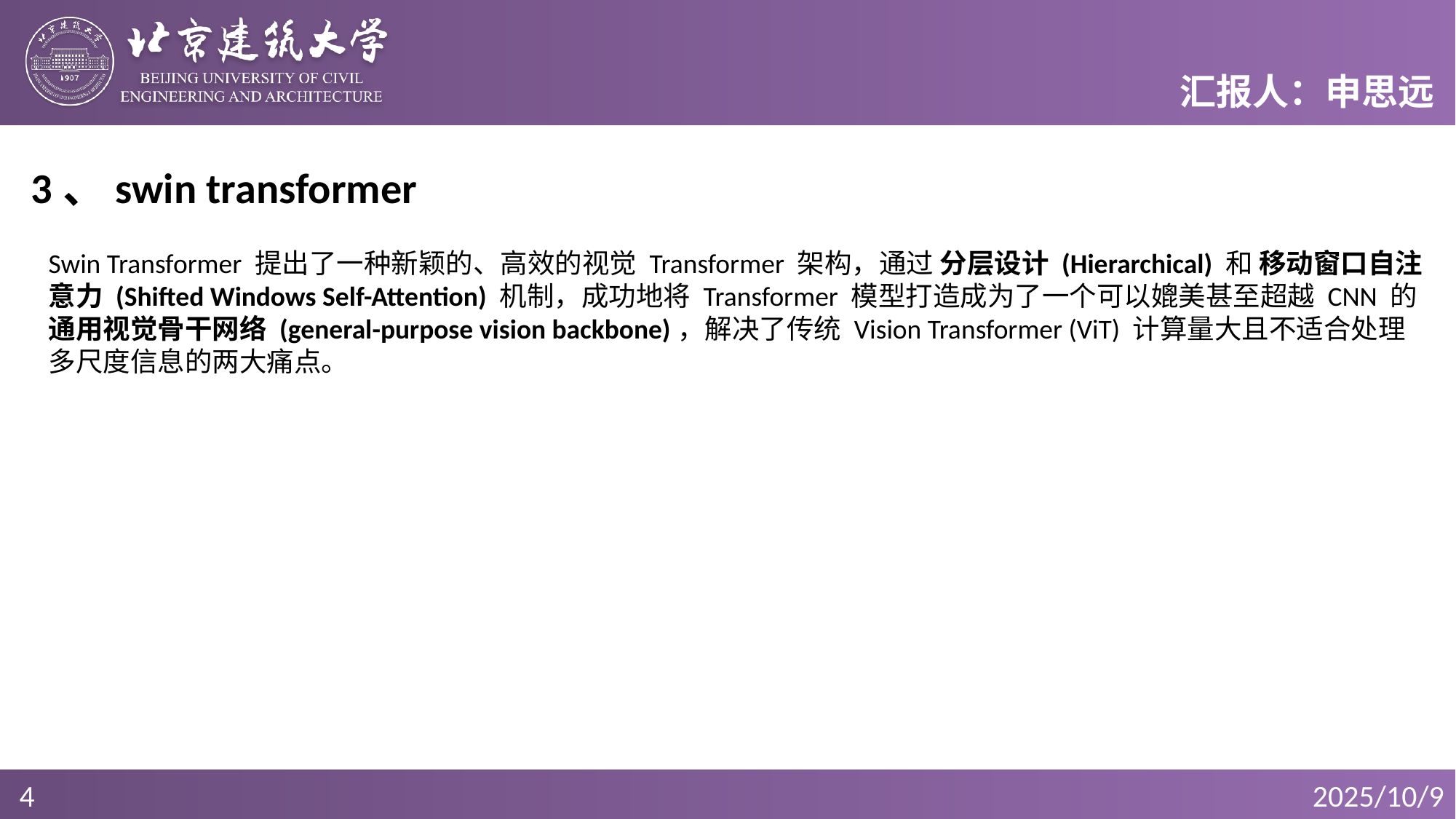

3、swin transformer

Swin Transformer 提出了一种新颖的、高效的视觉 Transformer 架构，通过 分层设计 (Hierarchical) 和 移动窗口自注意力 (Shifted Windows Self-Attention) 机制，成功地将 Transformer 模型打造成为了一个可以媲美甚至超越 CNN 的通用视觉骨干网络 (general-purpose vision backbone)，解决了传统 Vision Transformer (ViT) 计算量大且不适合处理多尺度信息的两大痛点。